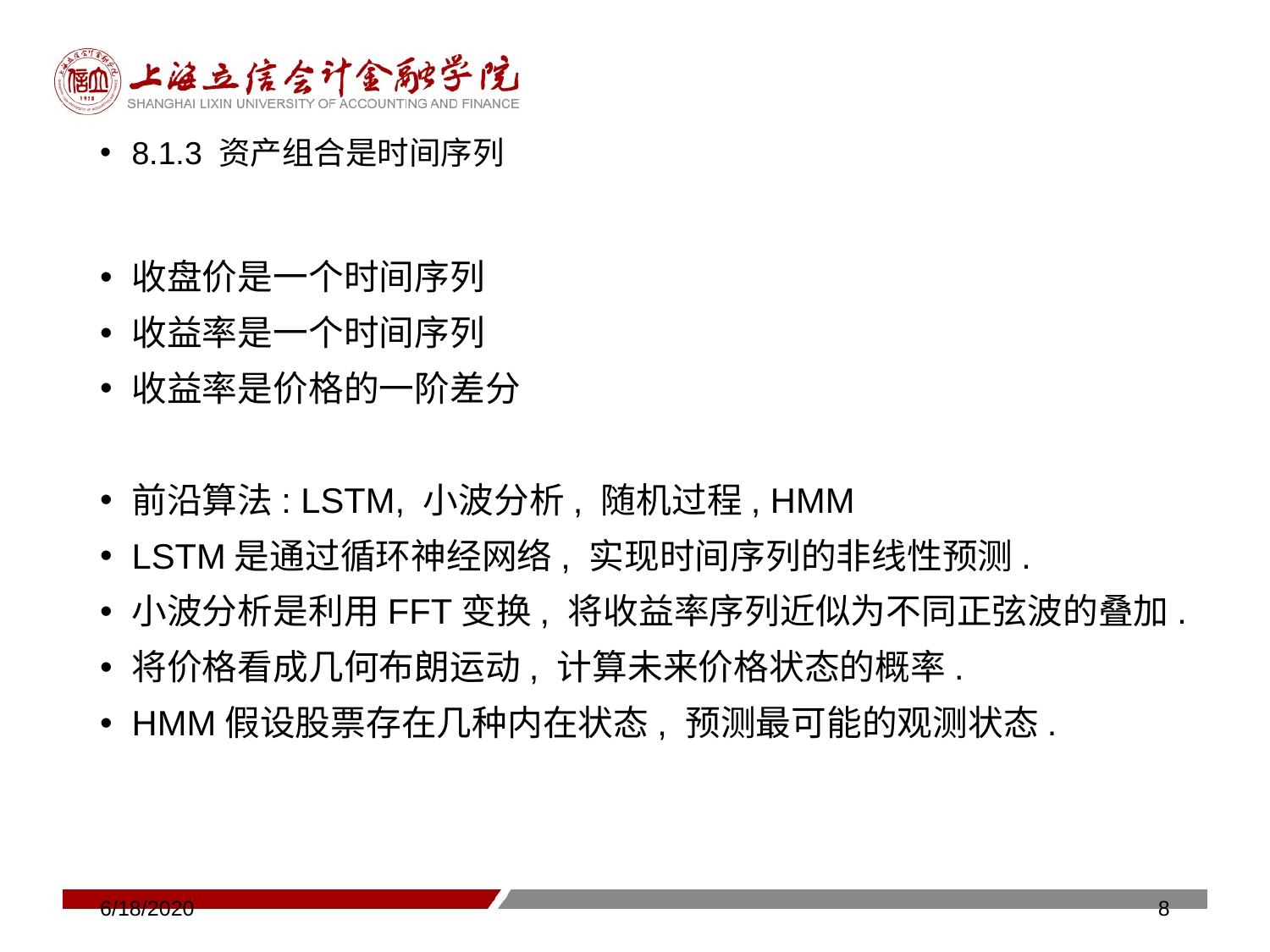

8.1.3 资产组合是时间序列

收盘价是一个时间序列
收益率是一个时间序列
收益率是价格的一阶差分

前沿算法: LSTM, 小波分析, 随机过程, HMM
LSTM是通过循环神经网络, 实现时间序列的非线性预测.
小波分析是利用FFT变换, 将收益率序列近似为不同正弦波的叠加.
将价格看成几何布朗运动, 计算未来价格状态的概率.
HMM假设股票存在几种内在状态, 预测最可能的观测状态.

6/18/2020

8